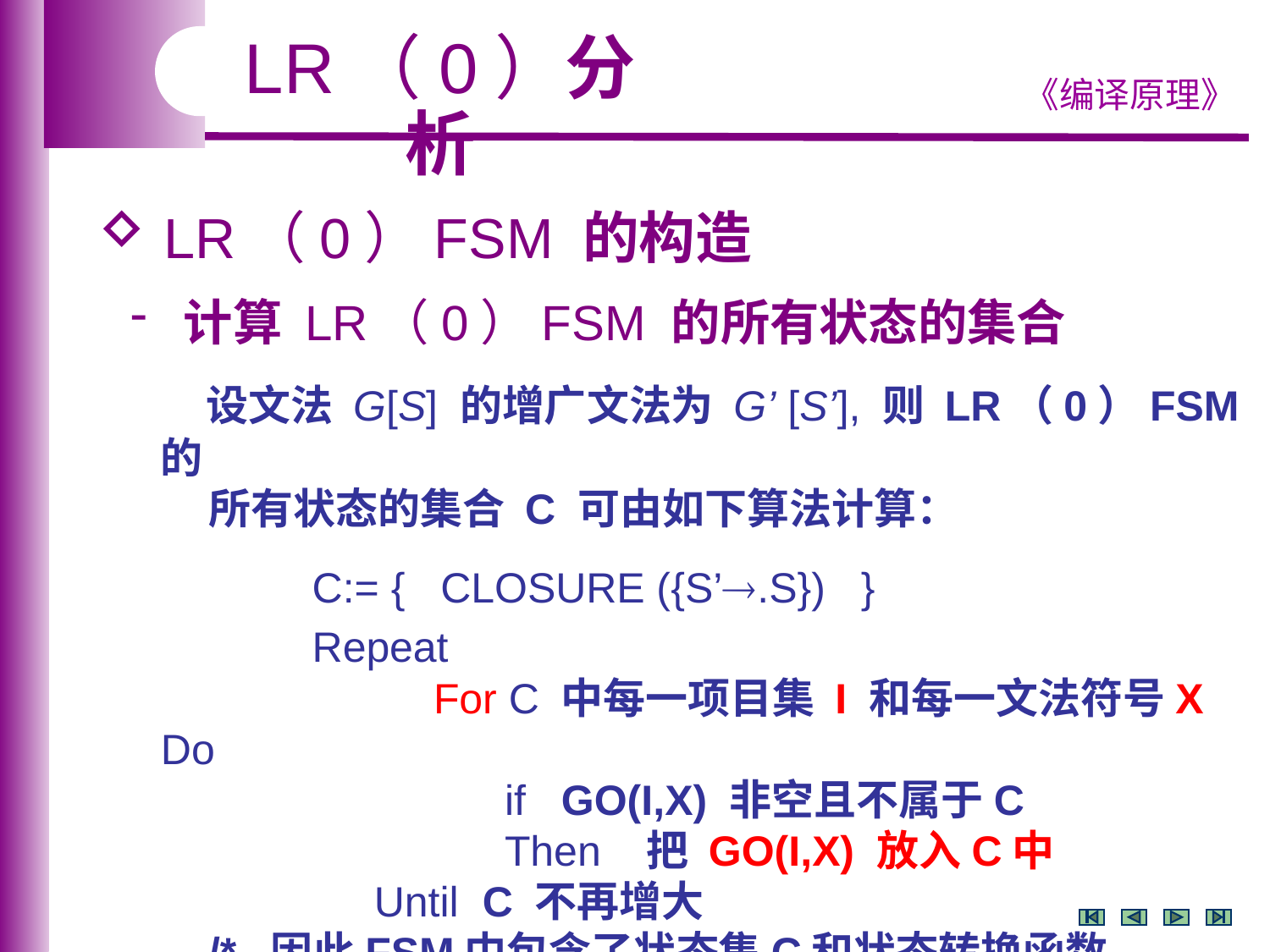

LR（0）分析
 LR（0）FSM 的构造

 计算 LR（0）FSM 的所有状态的集合

   设文法 G[S] 的增广文法为 G’ [S’], 则 LR（0）FSM 的
    所有状态的集合 C 可由如下算法计算：

           C:= {   CLOSURE ({S’→.S})   }
           Repeat
                       For C 中每一项目集 I 和每一文法符号X  Do
                             if   GO(I,X) 非空且不属于C
                             Then   把 GO(I,X) 放入C中
                  Until  C 不再增大
    /*  因此FSM中包含了状态集C和状态转换函数GO(I,X)  */